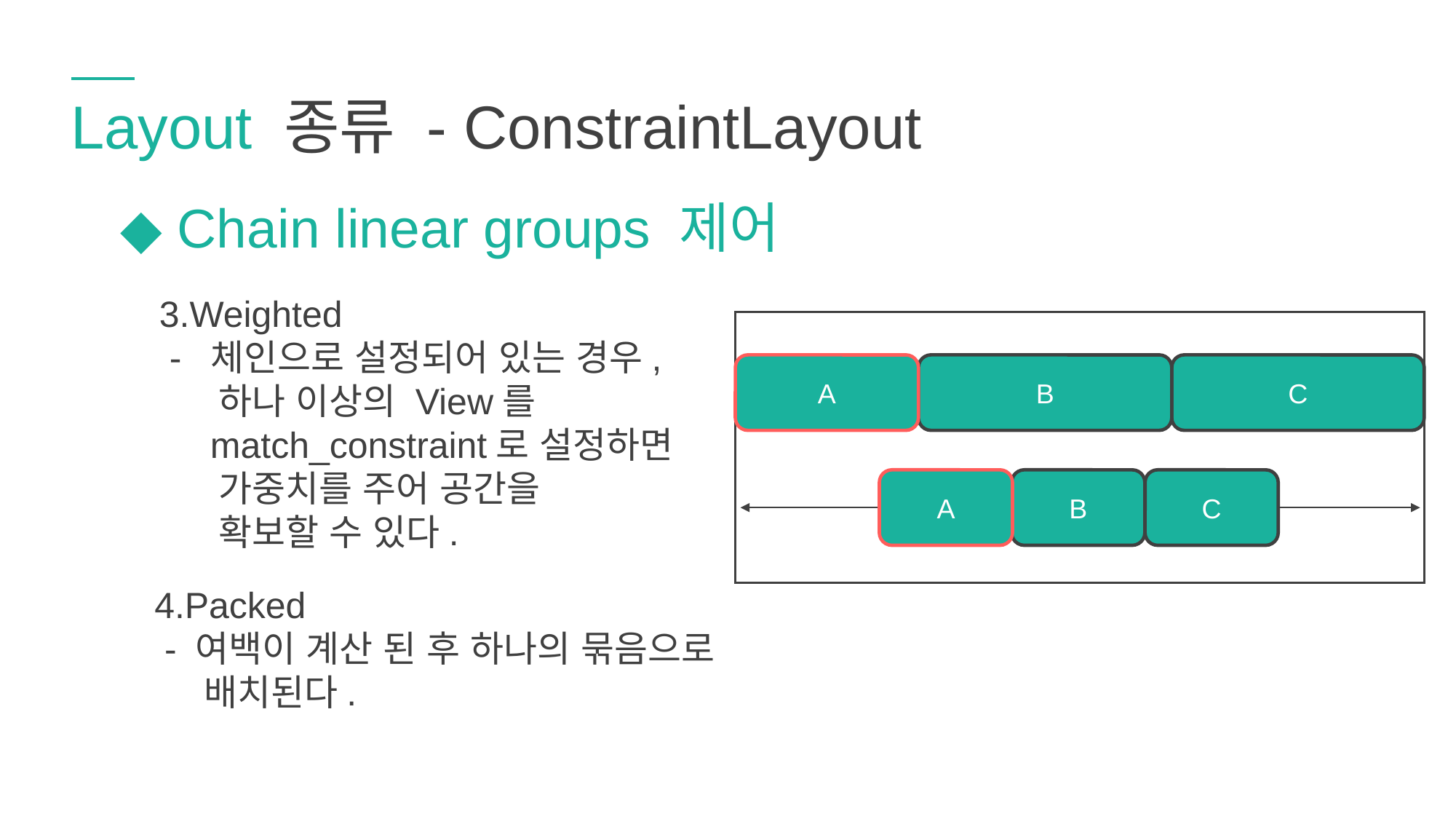

Layout 종류 - ConstraintLayout
◆ Chain linear groups 제어
3.Weighted
 -  체인으로 설정되어 있는 경우,
     하나 이상의 View를
     match_constraint로 설정하면
     가중치를 주어 공간을
     확보할 수 있다.

A
B
C
A
B
C
4.Packed
 - 여백이 계산 된 후 하나의 묶음으로
    배치된다.